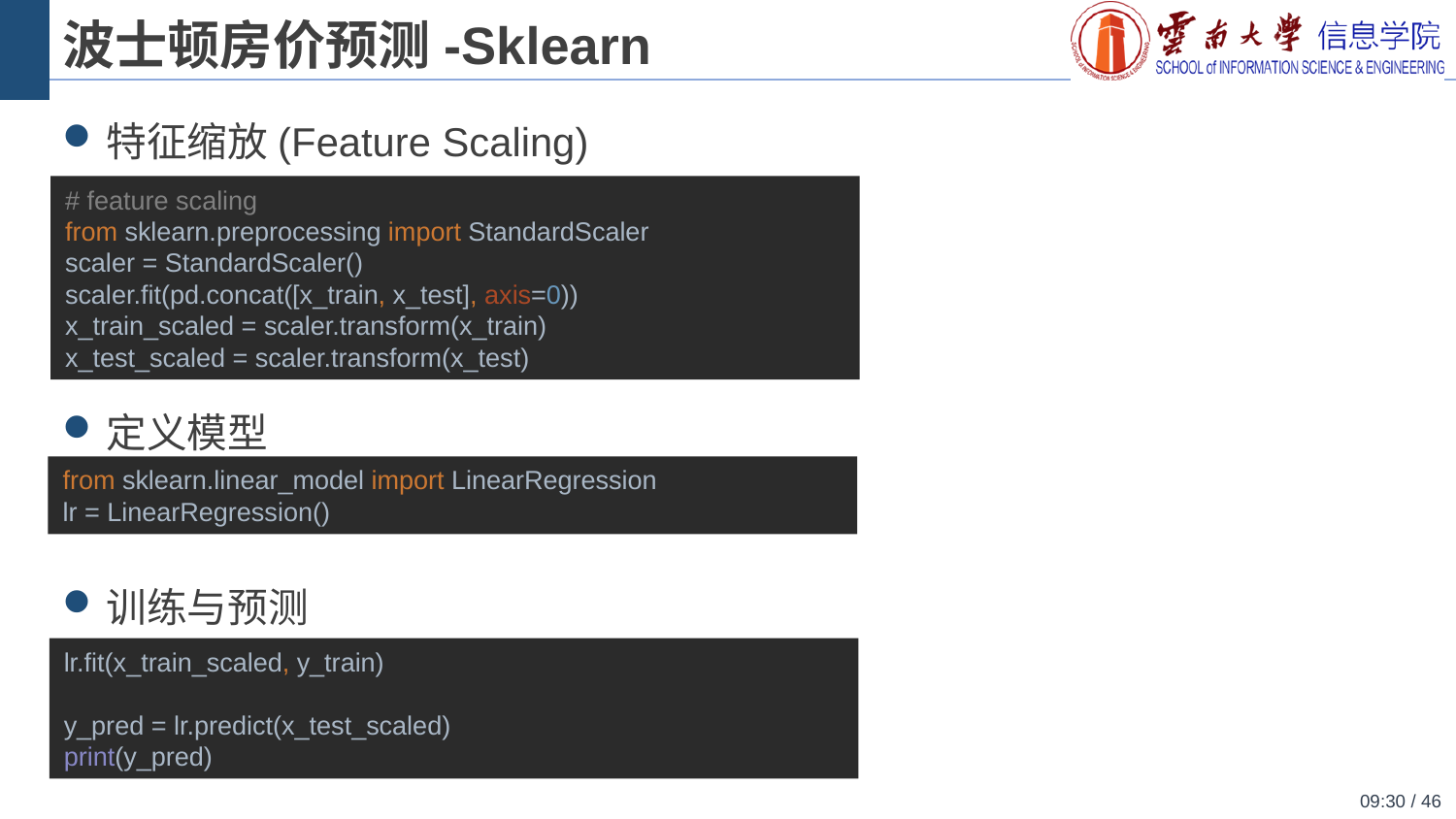

# 波士顿房价预测-Sklearn
特征缩放(Feature Scaling)

定义模型

训练与预测
# feature scaling from sklearn.preprocessing import StandardScaler scaler = StandardScaler() scaler.fit(pd.concat([x_train, x_test], axis=0)) x_train_scaled = scaler.transform(x_train) x_test_scaled = scaler.transform(x_test)
from sklearn.linear_model import LinearRegression
lr = LinearRegression()
lr.fit(x_train_scaled, y_train)
y_pred = lr.predict(x_test_scaled)
print(y_pred)